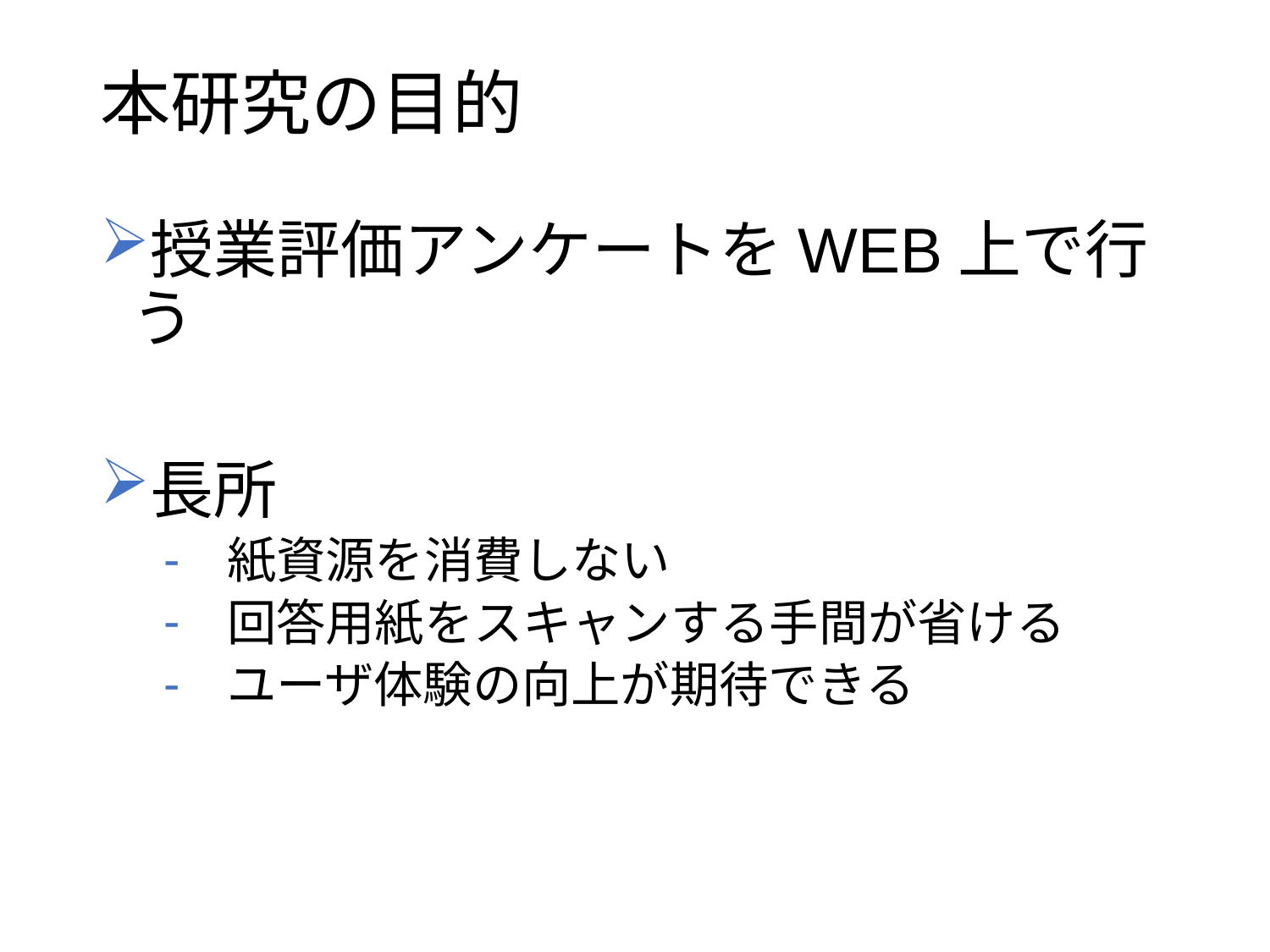

# 本研究の目的
授業評価アンケートをWEB上で行う

長所
紙資源を消費しない
回答用紙をスキャンする手間が省ける
ユーザ体験の向上が期待できる